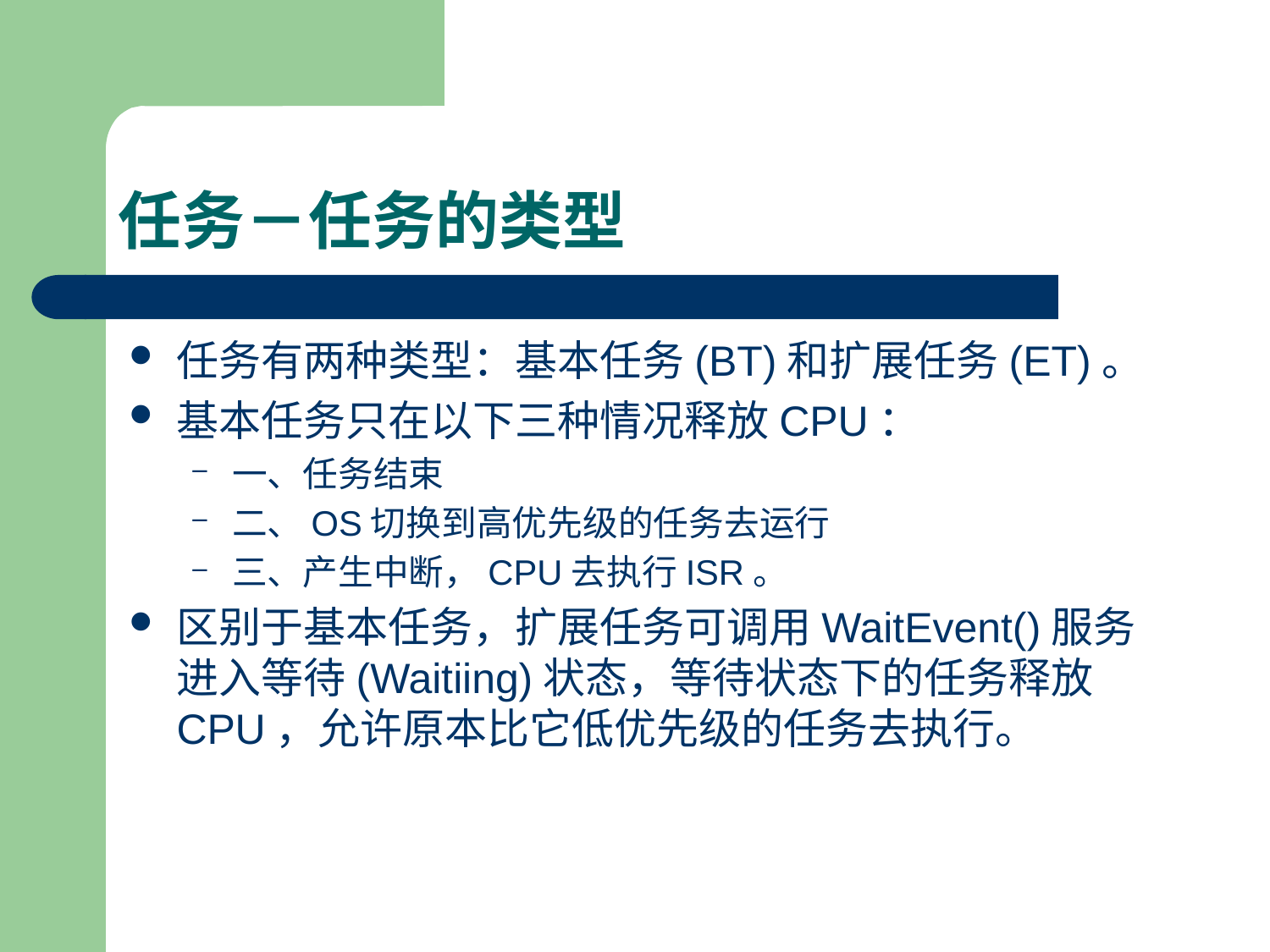

# 任务－任务的类型
任务有两种类型：基本任务(BT)和扩展任务(ET)。
基本任务只在以下三种情况释放CPU：
一、任务结束
二、OS切换到高优先级的任务去运行
三、产生中断，CPU去执行ISR。
区别于基本任务，扩展任务可调用WaitEvent()服务进入等待(Waitiing)状态，等待状态下的任务释放CPU，允许原本比它低优先级的任务去执行。